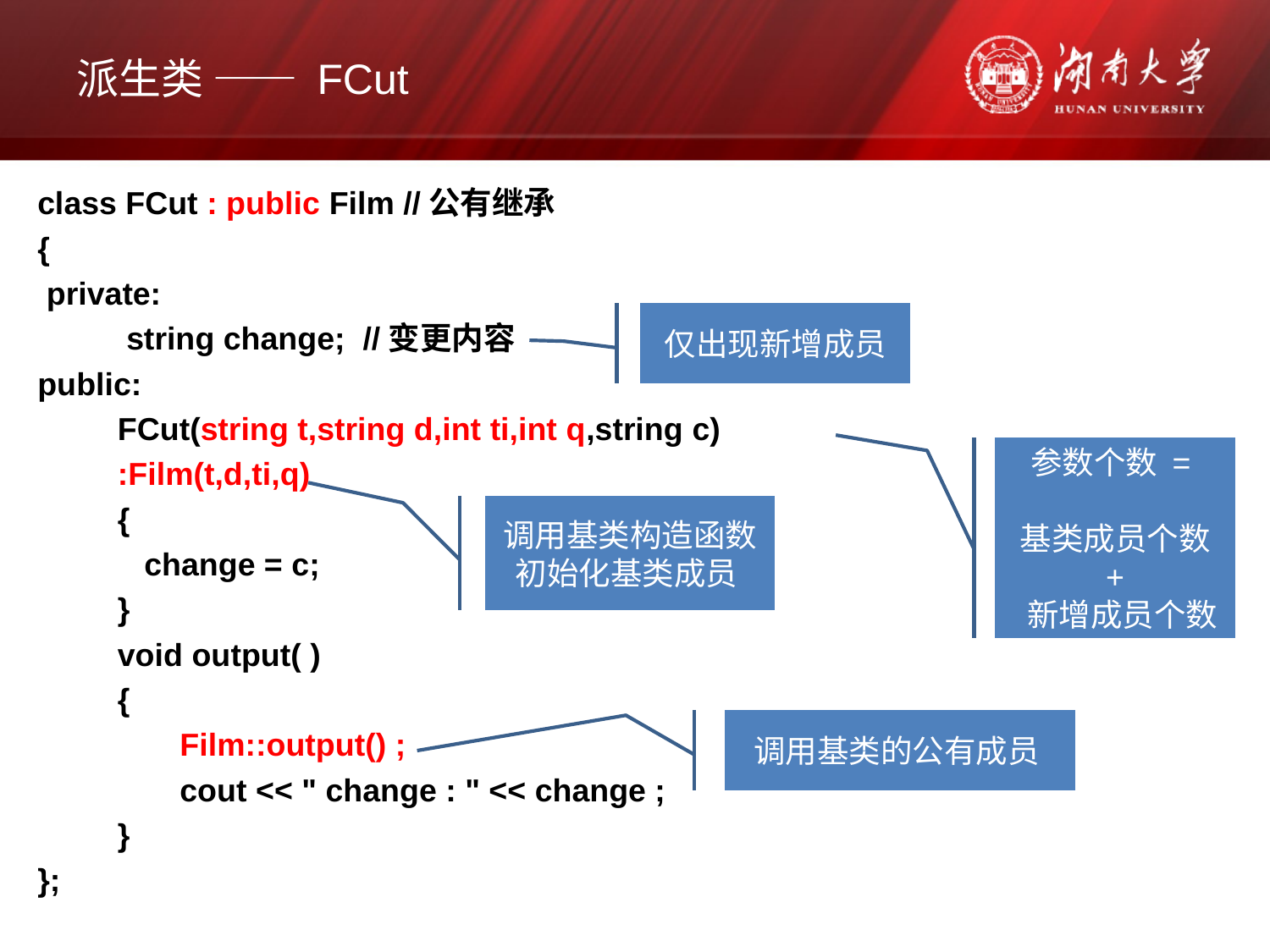

# 派生类 —— FCut
class FCut : public Film //公有继承
{
 private:
          string change;  //变更内容
public:
         FCut(string t,string d,int ti,int q,string c)
         :Film(t,d,ti,q)
         {
            change = c;
         }
         void output( )
         {
                Film::output() ;
                cout << " change : " << change ;
         }
};
仅出现新增成员
参数个数 =

基类成员个数 +
 新增成员个数
调用基类构造函数初始化基类成员
调用基类的公有成员